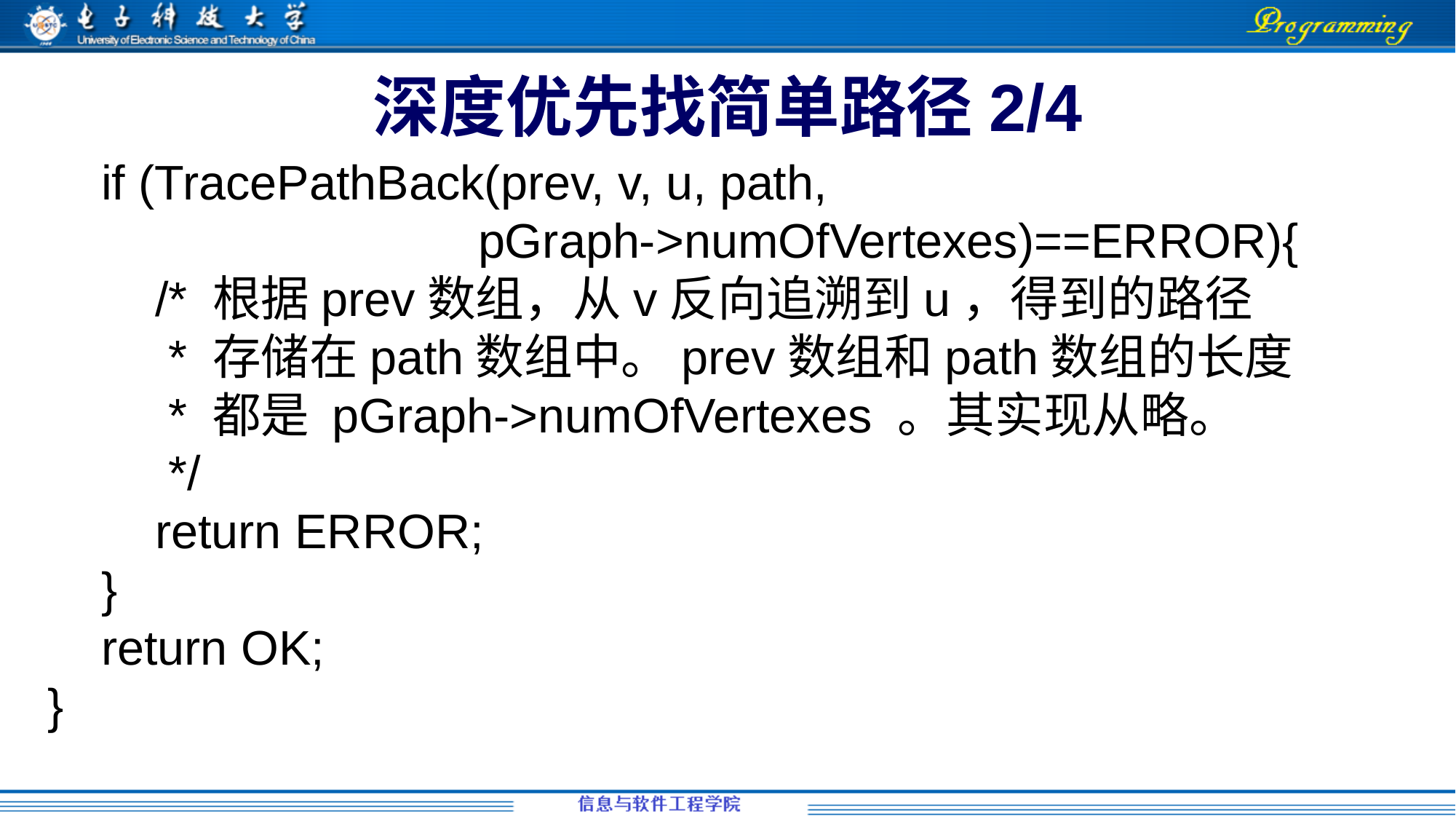

# 深度优先找简单路径2/4
    if (TracePathBack(prev, v, u, path,
                                pGraph->numOfVertexes)==ERROR){
        /* 根据prev数组，从v反向追溯到u，得到的路径
         * 存储在path数组中。prev数组和path数组的长度
         * 都是 pGraph->numOfVertexes 。其实现从略。
         */
        return ERROR;
    }
    return OK;
}